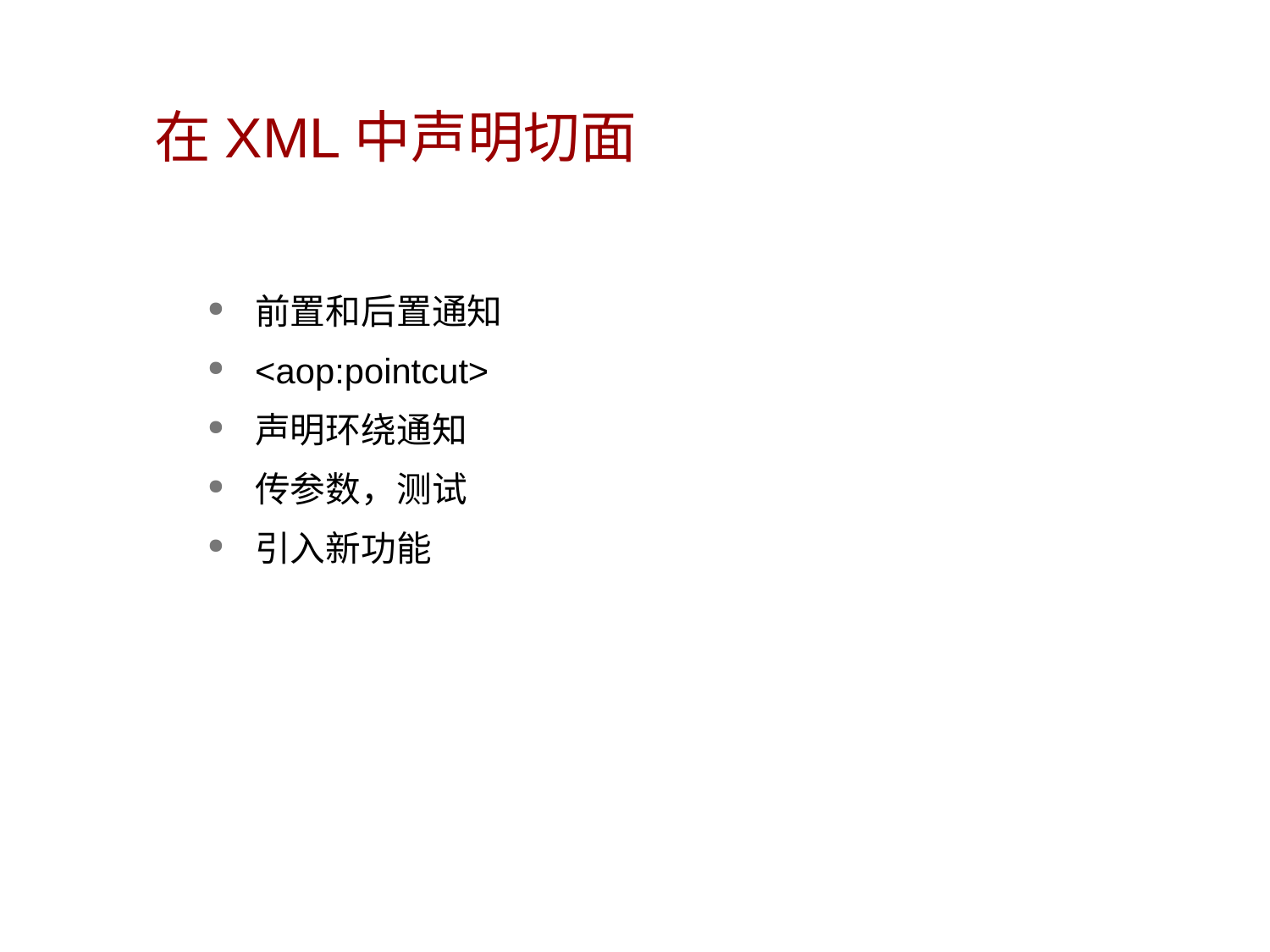

# 在XML中声明切面
前置和后置通知
<aop:pointcut>
声明环绕通知
传参数，测试
引入新功能